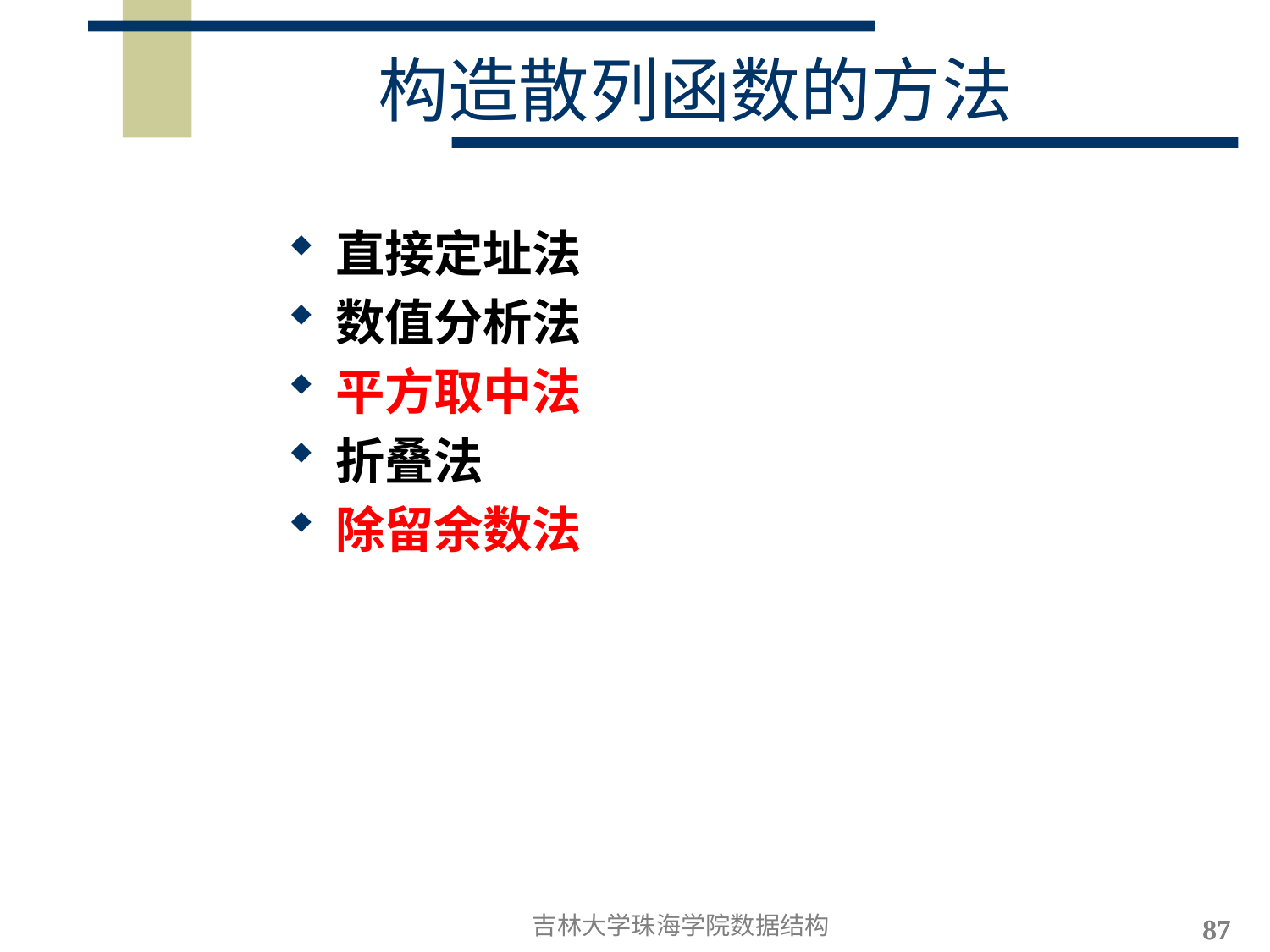

# 构造散列函数的方法
直接定址法
数值分析法
平方取中法
折叠法
除留余数法
吉林大学珠海学院数据结构